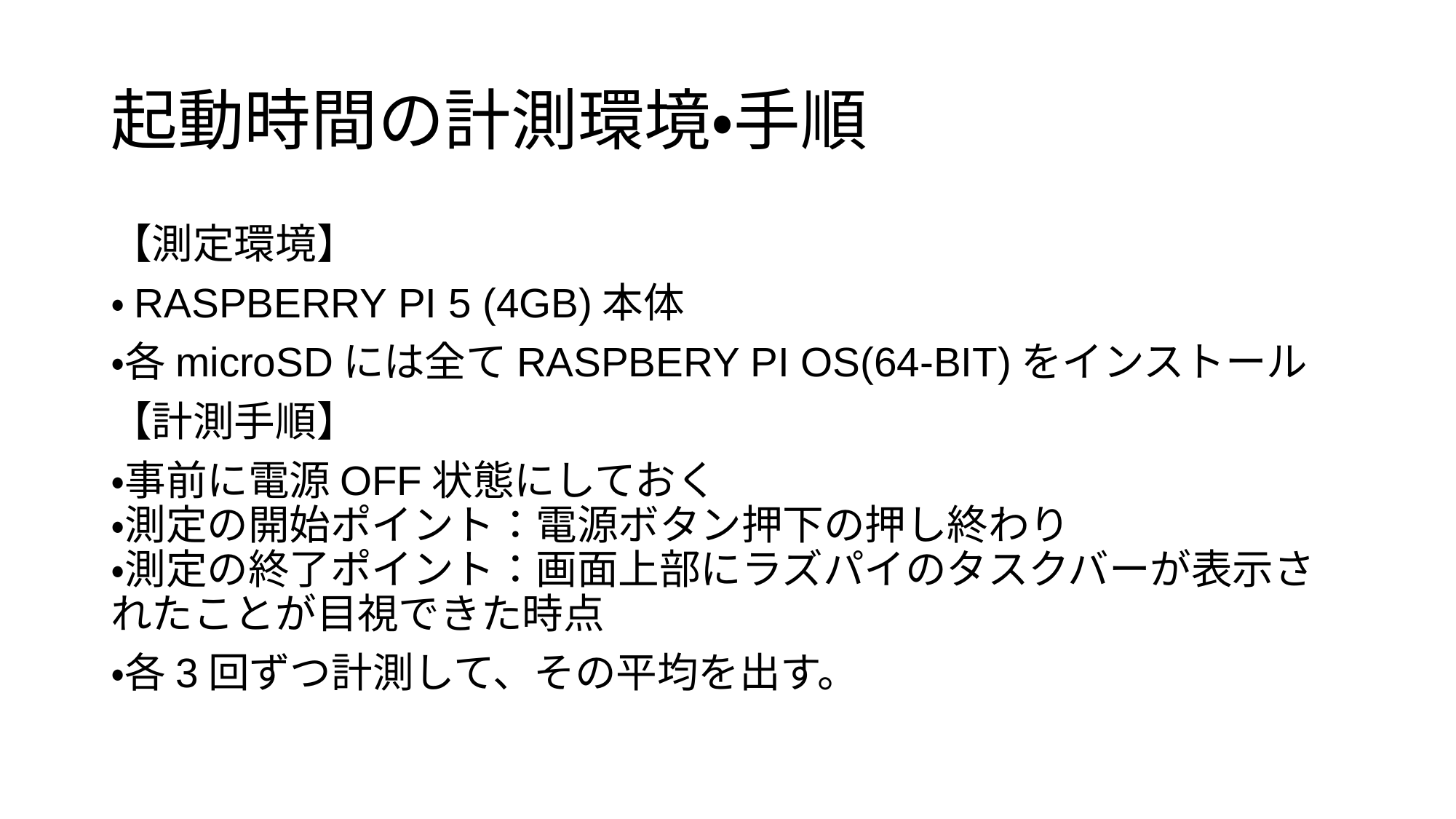

# 起動時間の計測環境・手順
【測定環境】
・RASPBERRY PI 5 (4GB)本体
・各microSDには全てRASPBERY PI OS(64-BIT)をインストール
【計測手順】
・事前に電源OFF状態にしておく
・測定の開始ポイント：電源ボタン押下の押し終わり
・測定の終了ポイント：画面上部にラズパイのタスクバーが表示されたことが目視できた時点
・各3回ずつ計測して、その平均を出す。